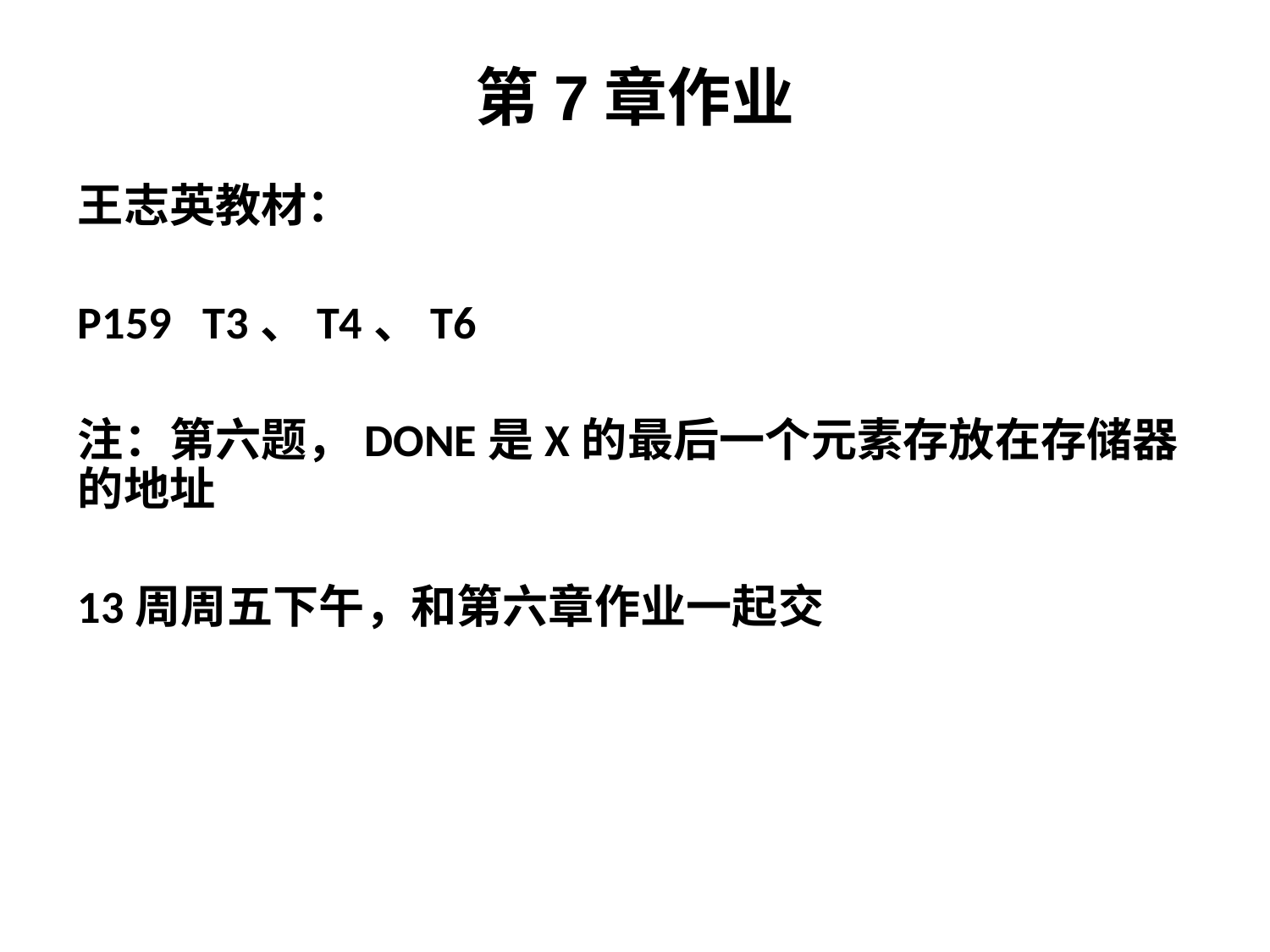

第7章作业
王志英教材：

P159   T3、T4、T6

注：第六题，DONE是X的最后一个元素存放在存储器的地址

13周周五下午，和第六章作业一起交